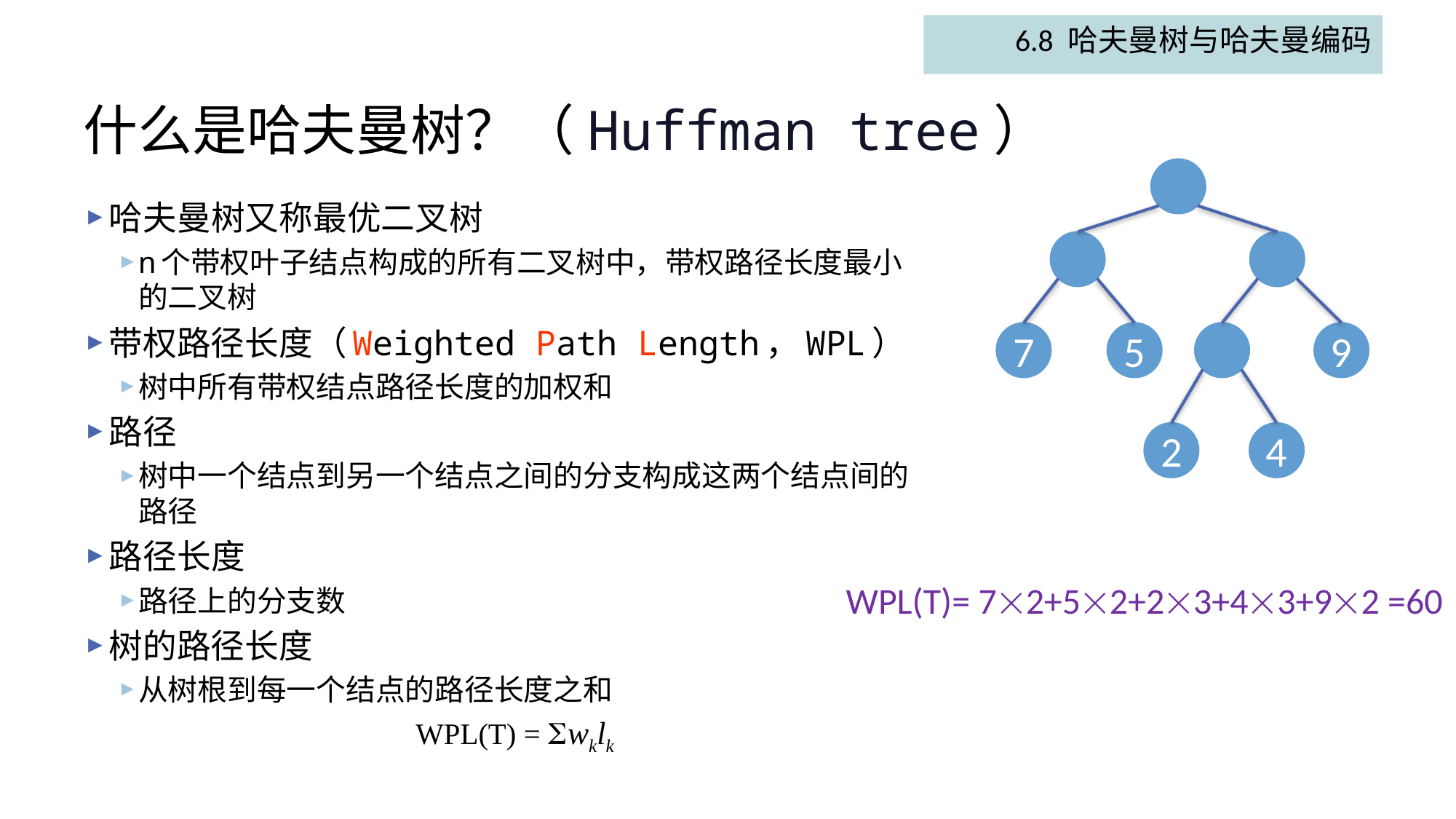

6.8 哈夫曼树与哈夫曼编码
# 什么是哈夫曼树？（Huffman tree）

7
5

9
2
4
哈夫曼树又称最优二叉树
n个带权叶子结点构成的所有二叉树中，带权路径长度最小的二叉树
带权路径长度（Weighted Path Length，WPL）
树中所有带权结点路径长度的加权和
路径
树中一个结点到另一个结点之间的分支构成这两个结点间的路径
路径长度
路径上的分支数
树的路径长度
从树根到每一个结点的路径长度之和
WPL(T) = Σwklk
WPL(T)= 7×2+5×2+2×3+4×3+9×2 =60